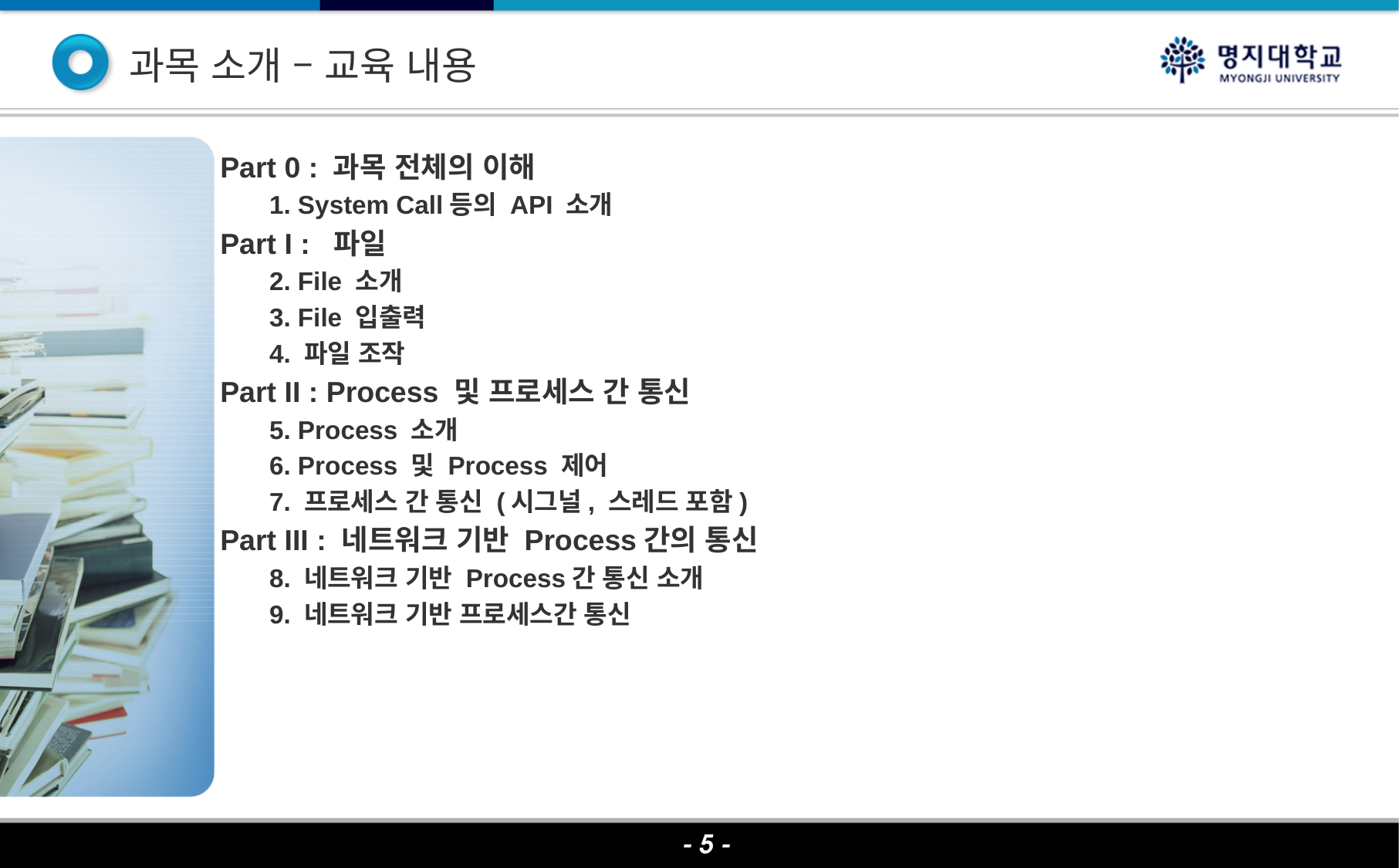

# 과목 소개 – 교육 내용
Part 0 : 과목 전체의 이해
	1. System Call등의 API 소개
Part I :  파일
	2. File 소개
	3. File 입출력
	4. 파일 조작
Part II : Process 및 프로세스 간 통신
	5. Process 소개
	6. Process 및 Process 제어
	7. 프로세스 간 통신 (시그널, 스레드 포함)
Part III : 네트워크 기반 Process간의 통신
	8. 네트워크 기반 Process간 통신 소개
	9. 네트워크 기반 프로세스간 통신
- 5 -